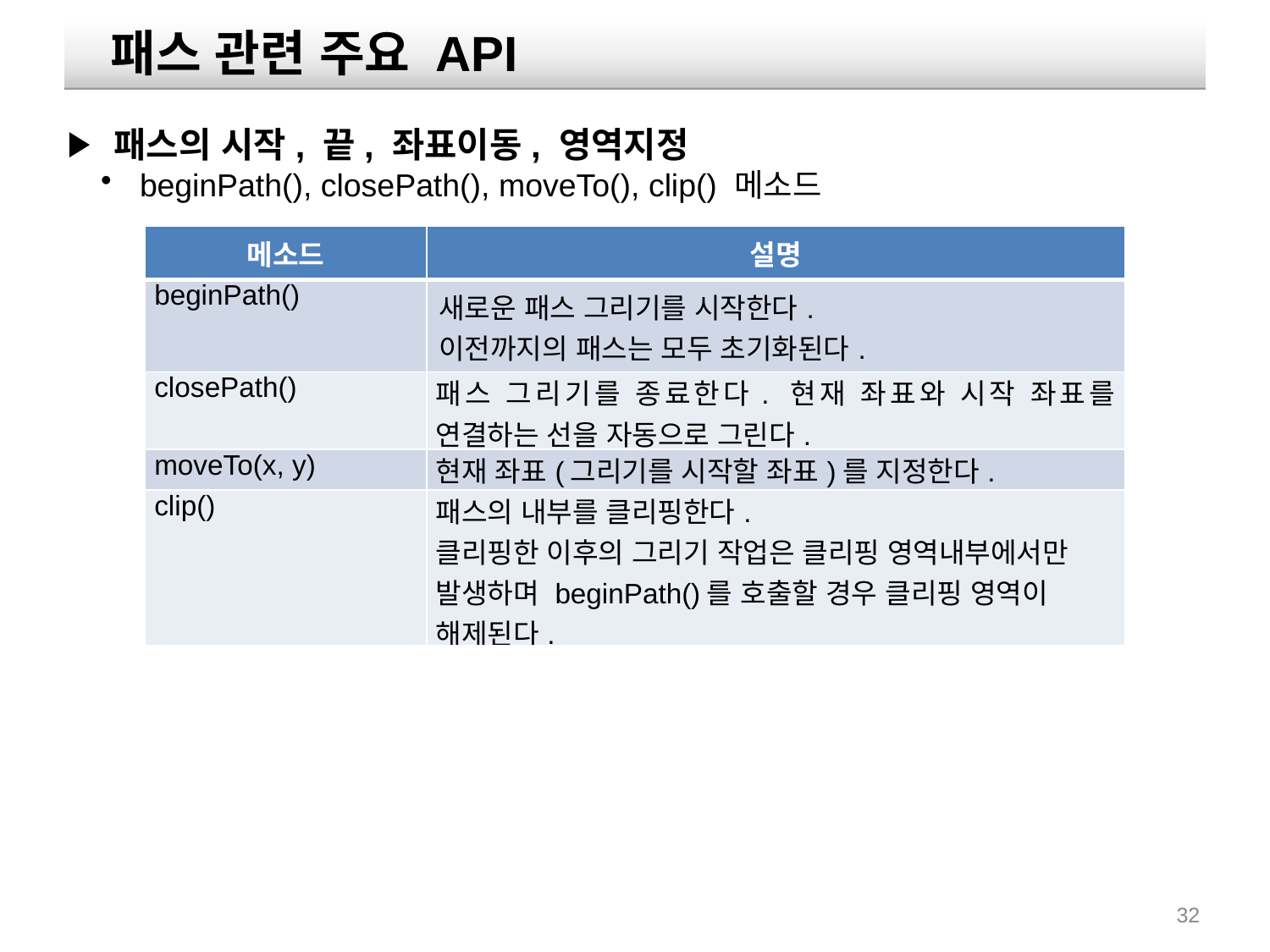

패스 관련 주요 API
 패스의 시작, 끝, 좌표이동, 영역지정
 beginPath(), closePath(), moveTo(), clip() 메소드
| 메소드 | 설명 |
| --- | --- |
| beginPath() | 새로운 패스 그리기를 시작한다. 이전까지의 패스는 모두 초기화된다. |
| closePath() | 패스 그리기를 종료한다. 현재 좌표와 시작 좌표를 연결하는 선을 자동으로 그린다. |
| moveTo(x, y) | 현재 좌표(그리기를 시작할 좌표)를 지정한다. |
| clip() | 패스의 내부를 클리핑한다. 클리핑한 이후의 그리기 작업은 클리핑 영역내부에서만 발생하며 beginPath()를 호출할 경우 클리핑 영역이 해제된다. |
32